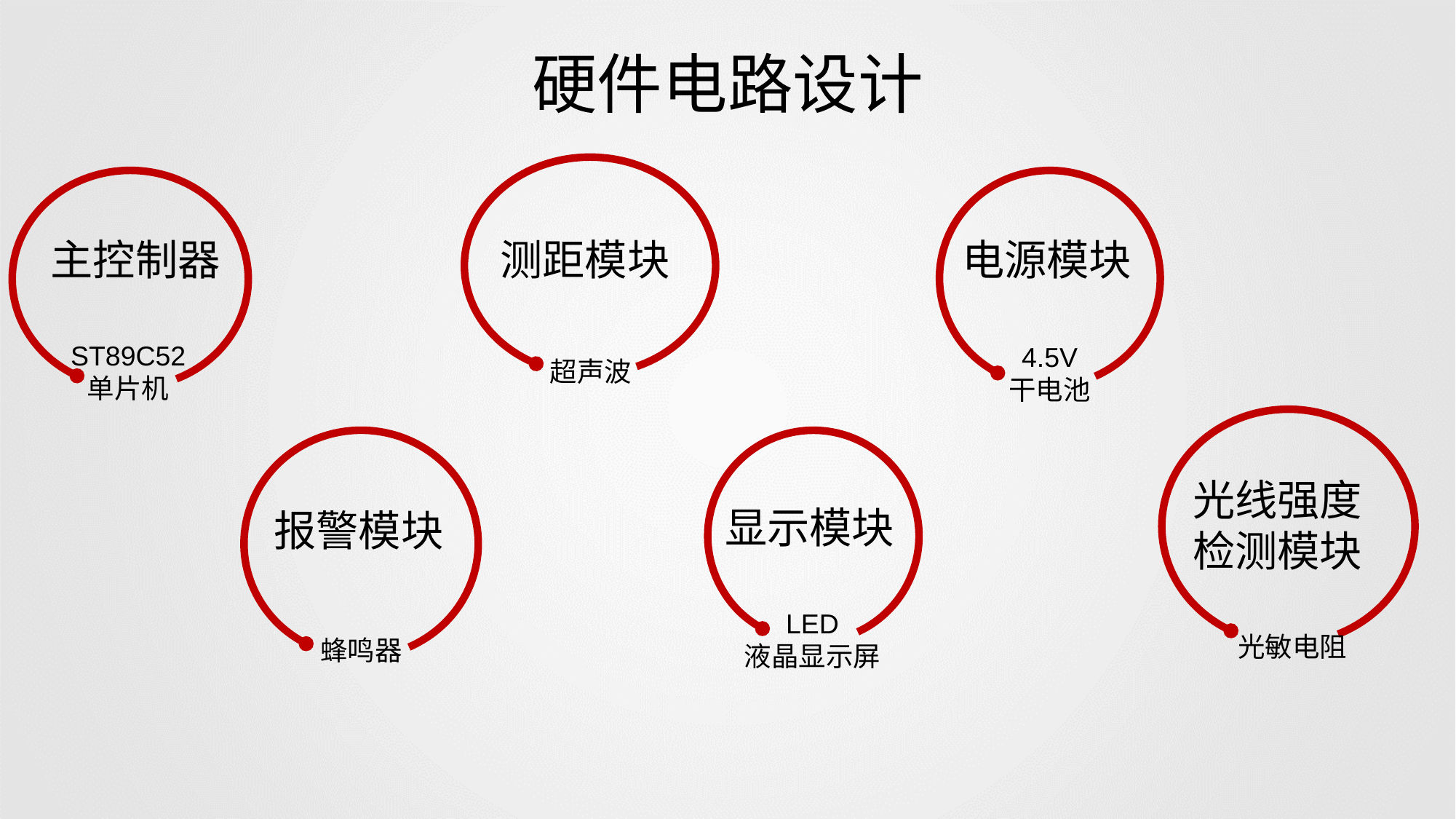

硬件电路设计

主控制器
测距模块
电源模块
超声波
ST89C52
单片机
4.5V
干电池

光线强度
检测模块
显示模块
报警模块
LED
液晶显示屏
光敏电阻
蜂鸣器